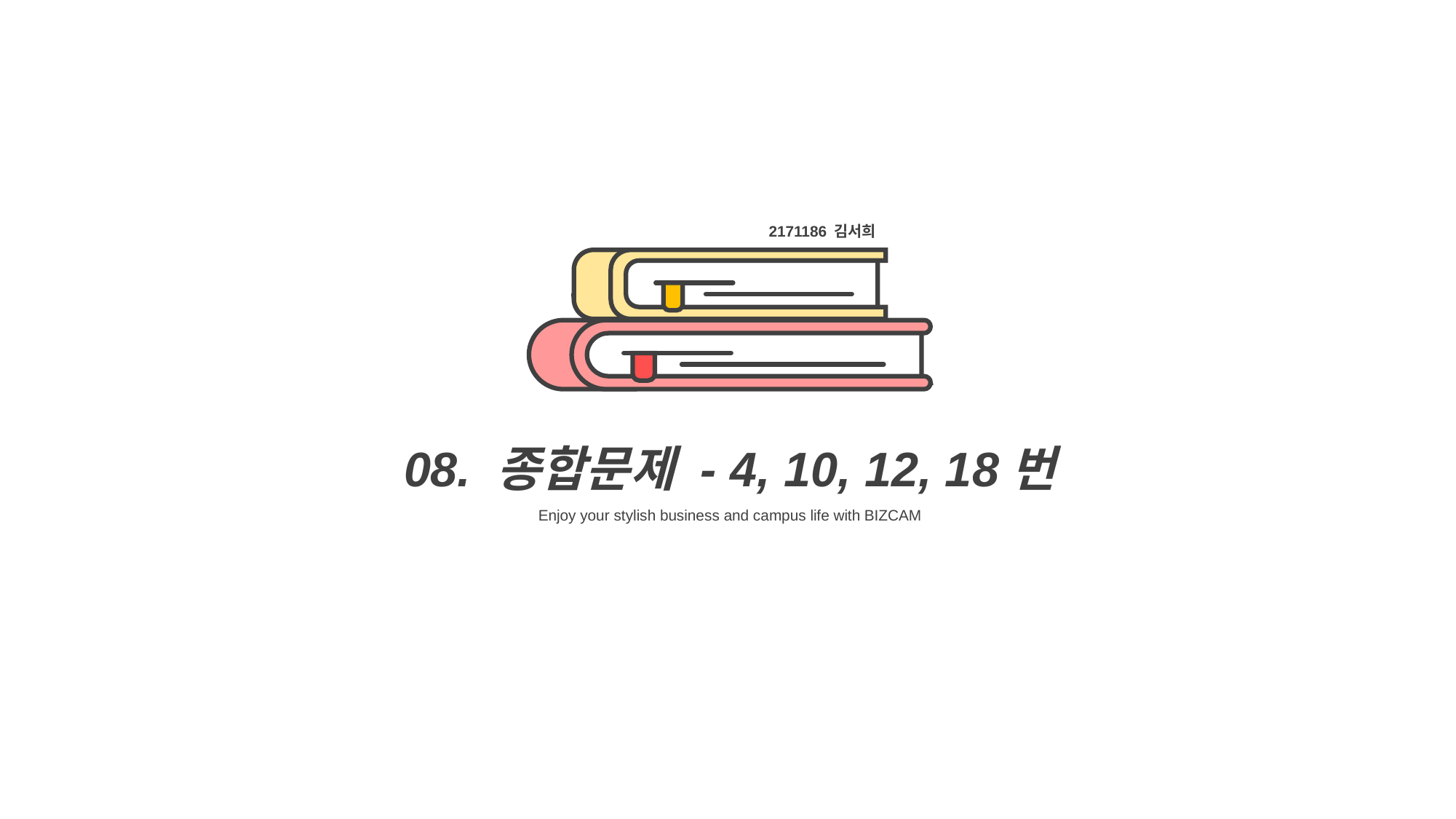

2171186 김서희

08. 종합문제 - 4, 10, 12, 18번
Enjoy your stylish business and campus life with BIZCAM